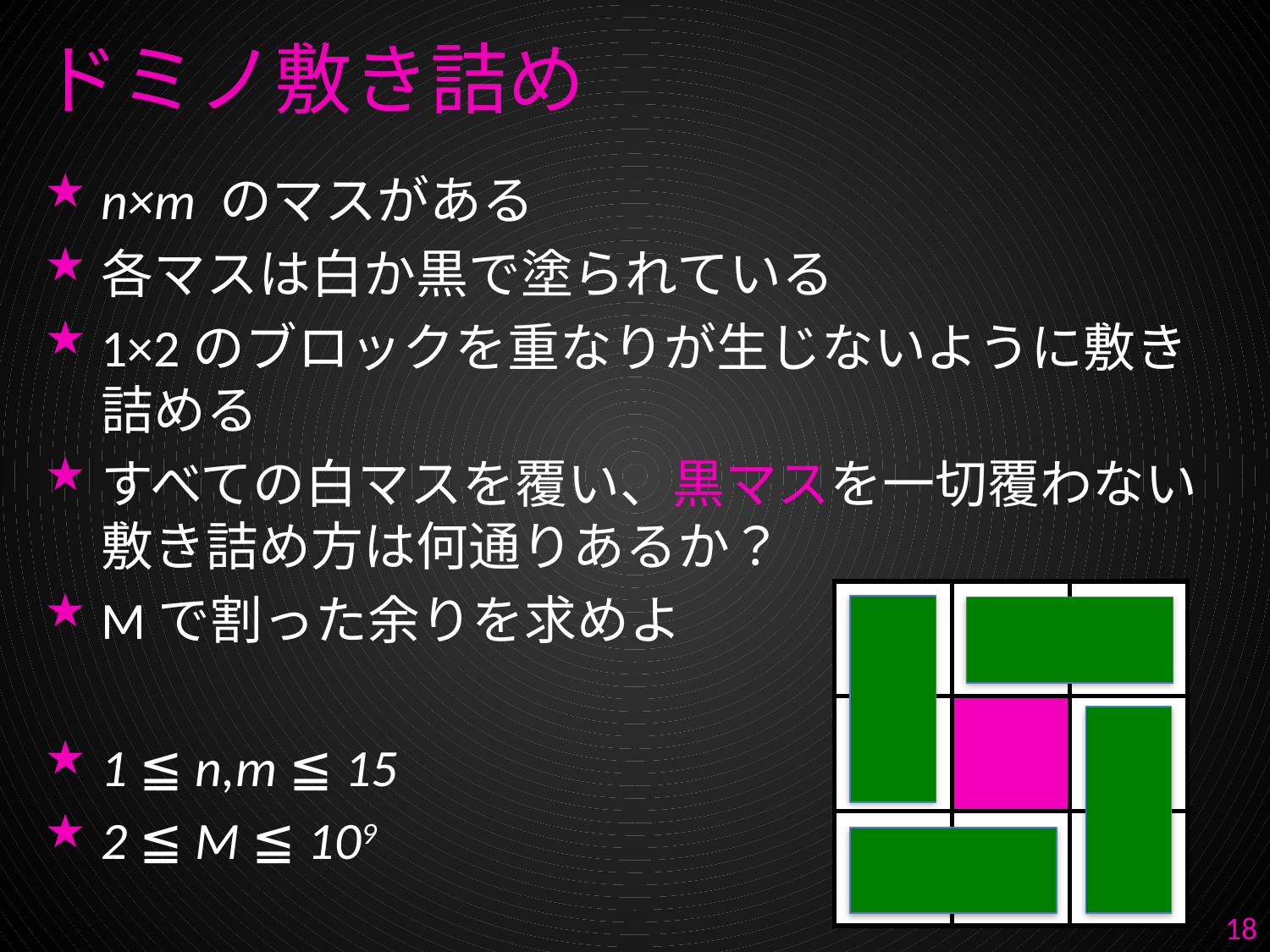

# ドミノ敷き詰め
n×m のマスがある
各マスは白か黒で塗られている
1×2のブロックを重なりが生じないように敷き詰める
すべての白マスを覆い、黒マスを一切覆わない敷き詰め方は何通りあるか？
Mで割った余りを求めよ

1 ≦ n,m ≦ 15
2 ≦ M ≦ 109

|  |  |  |
| --- | --- | --- |
|  |  |  |
|  |  |  |

18